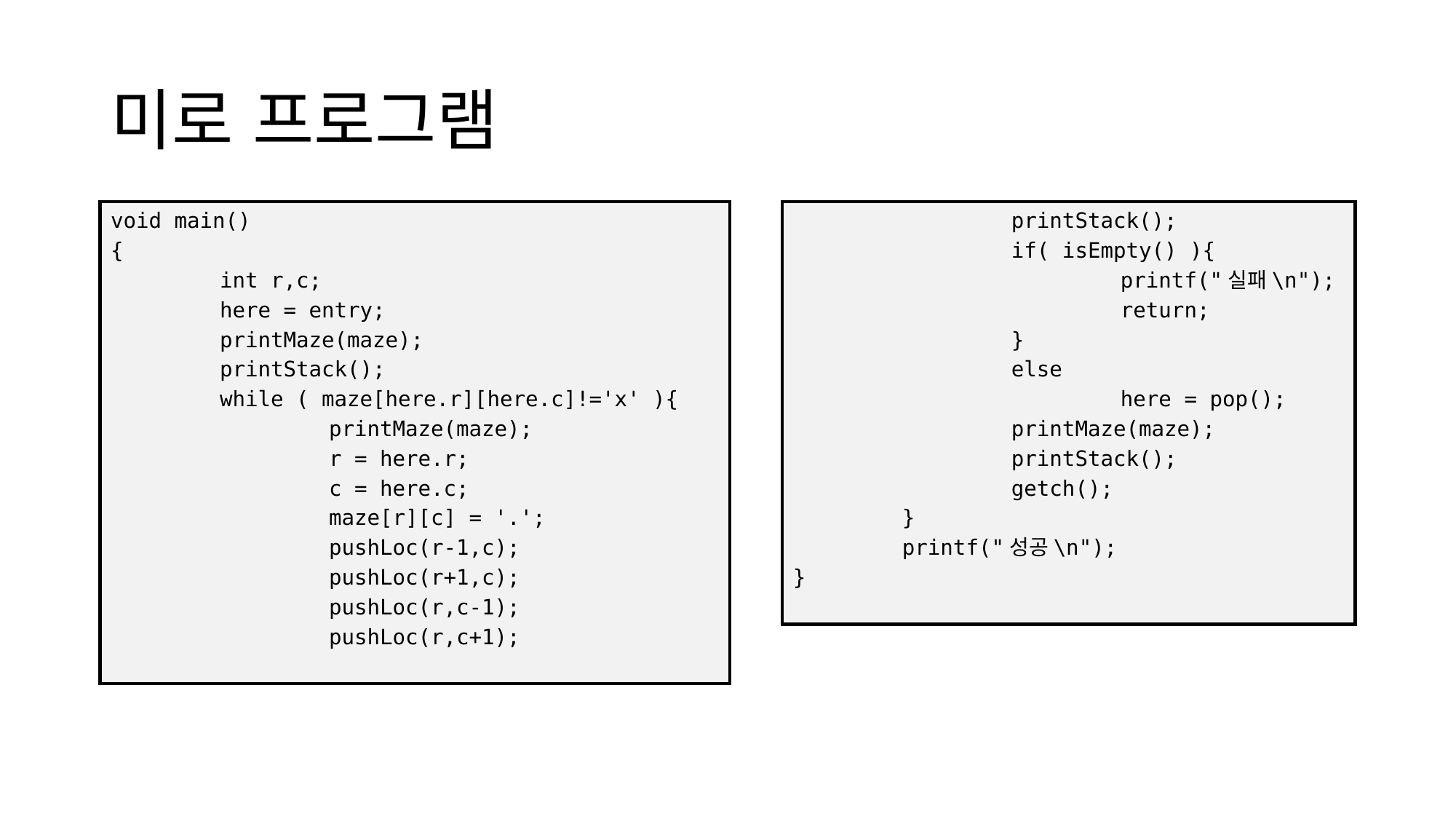

# 미로 프로그램
void main()
{
	int r,c;
	here = entry;
	printMaze(maze);
	printStack();
	while ( maze[here.r][here.c]!='x' ){
		printMaze(maze);
		r = here.r;
		c = here.c;
		maze[r][c] = '.';
		pushLoc(r-1,c);
		pushLoc(r+1,c);
		pushLoc(r,c-1);
		pushLoc(r,c+1);

		printStack();
		if( isEmpty() ){
			printf("실패\n");
			return;
		}
		else
			here = pop();
		printMaze(maze);
		printStack();
		getch();
	}
	printf("성공\n");
}